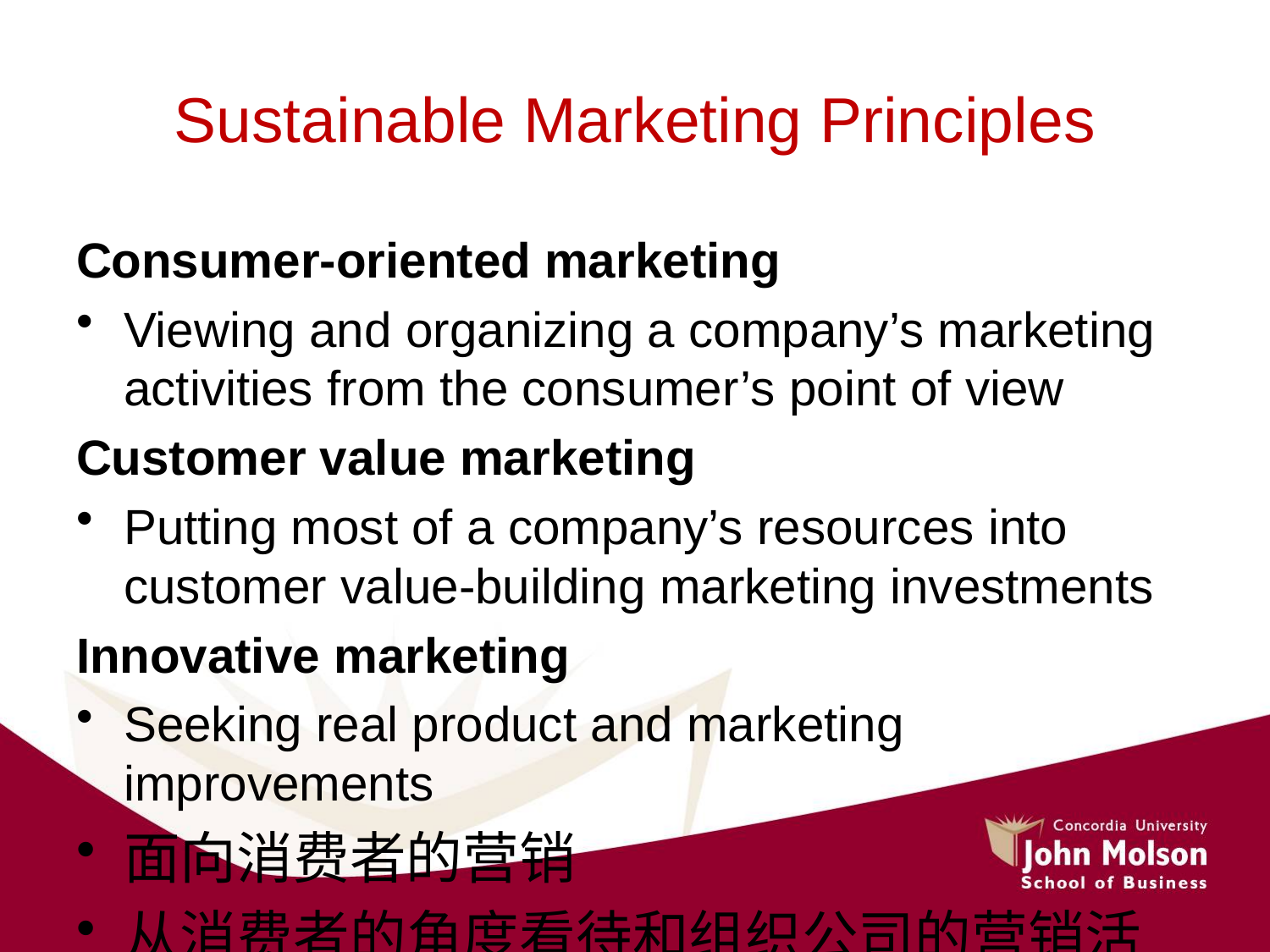

# Sustainable Marketing Principles
Consumer-oriented marketing
Viewing and organizing a company’s marketing activities from the consumer’s point of view
Customer value marketing
Putting most of a company’s resources into customer value-building marketing investments
Innovative marketing
Seeking real product and marketing improvements
面向消费者的营销
从消费者的角度看待和组织公司的营销活动
客户价值营销
将公司的大部分资源用于建立客户价值的营销投资
创新营销
寻求真正的产品和营销改进